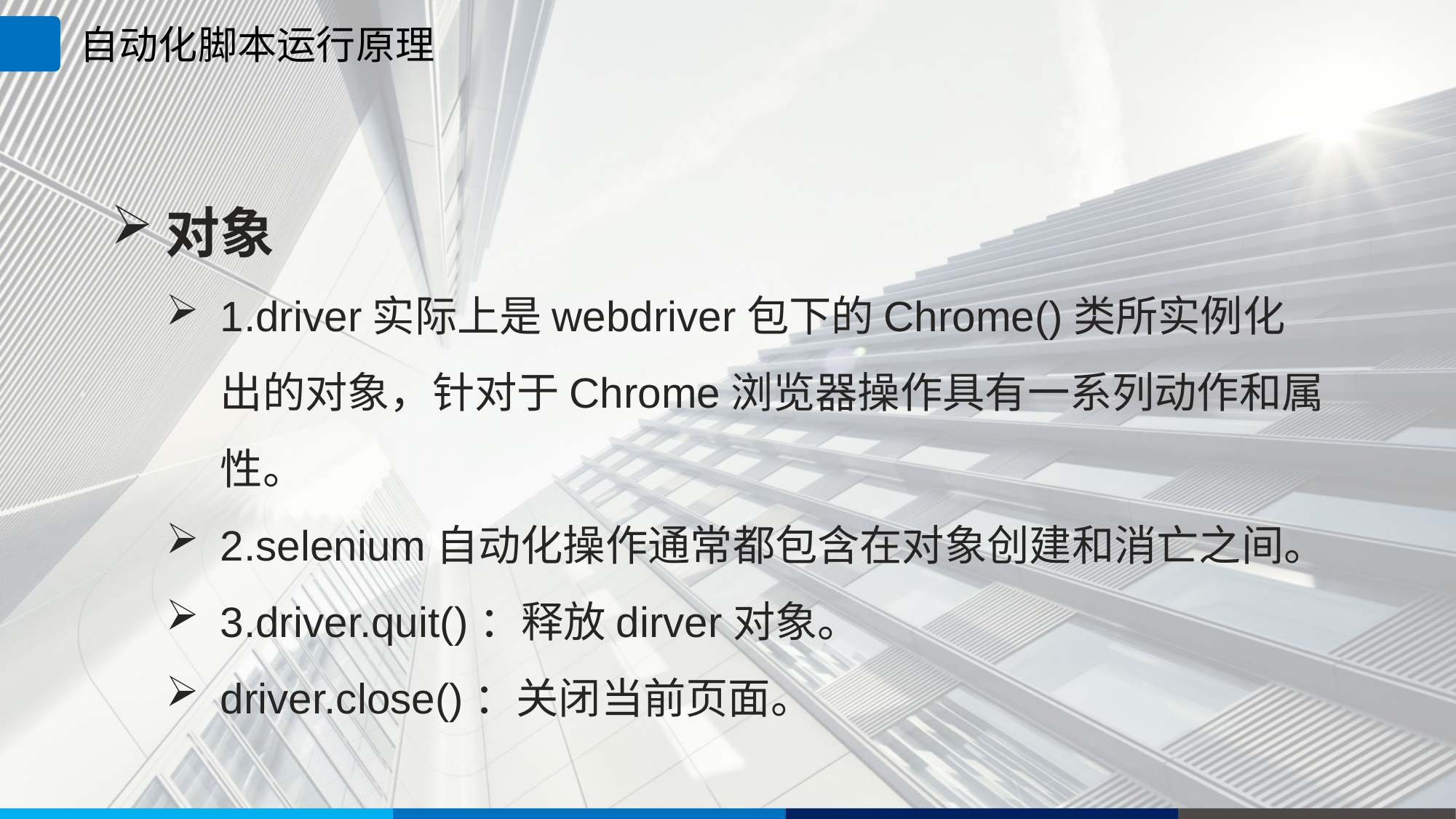

自动化脚本运行原理

对象
1.driver实际上是webdriver包下的Chrome()类所实例化出的对象，针对于Chrome浏览器操作具有一系列动作和属性。
2.selenium自动化操作通常都包含在对象创建和消亡之间。
3.driver.quit()：释放dirver对象。
driver.close()：关闭当前页面。